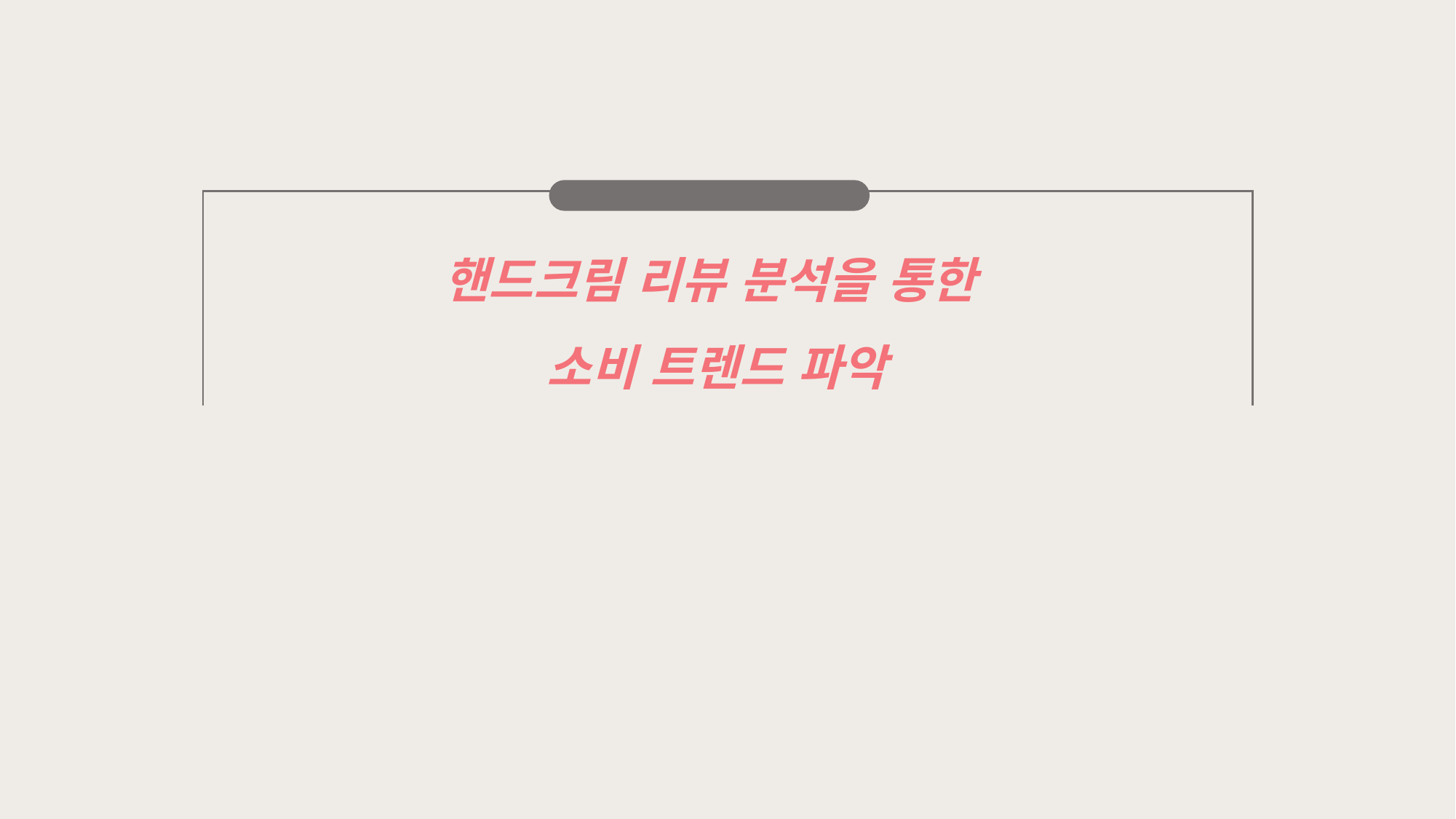

핸드크림 리뷰 분석을 통한
소비 트렌드 파악